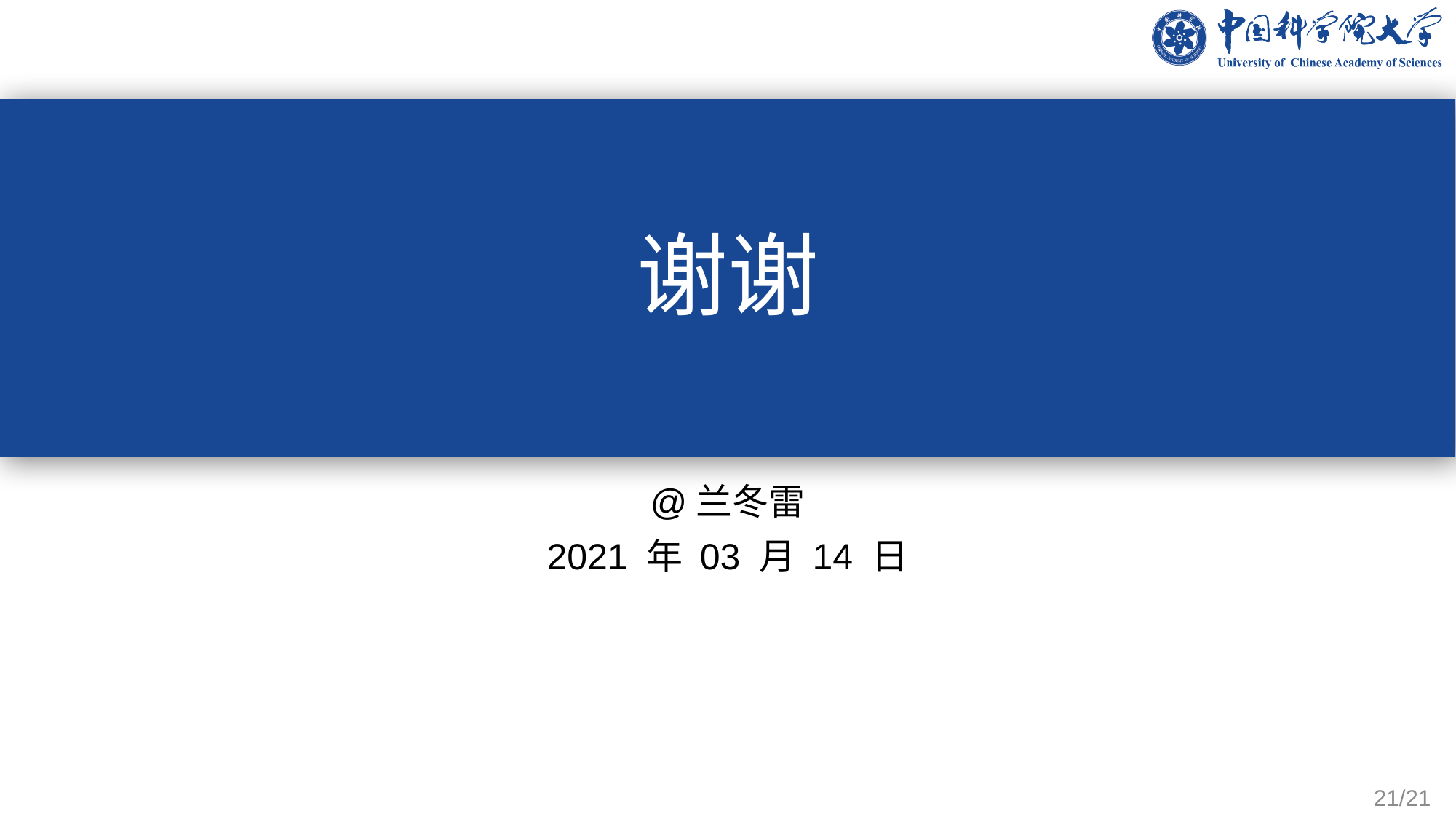

# 谢谢
@兰冬雷
2021 年 03 月 14 日
21/21